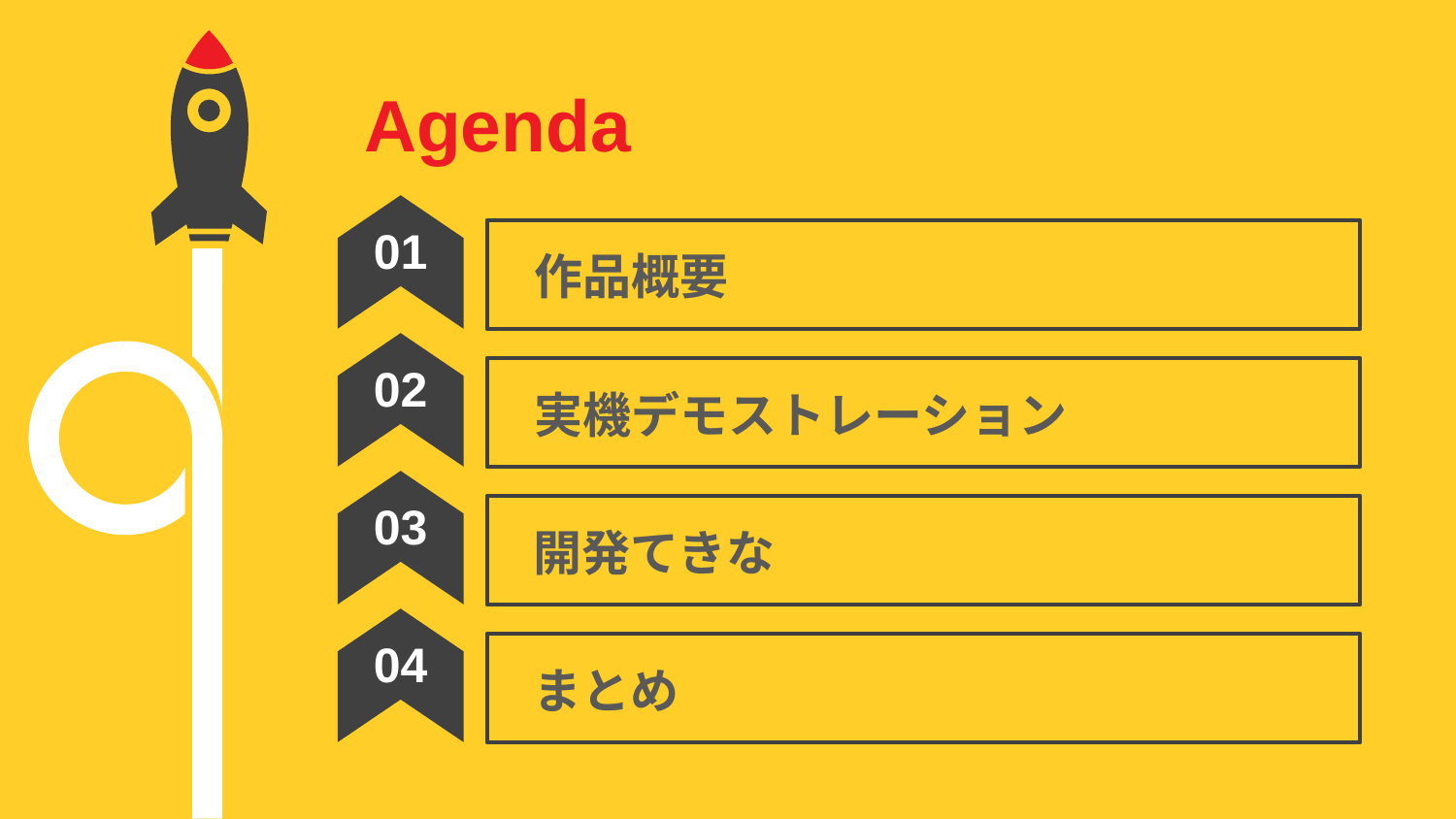

Agenda

01

作品概要

02

実機デモストレーション

03

開発てきな

04

まとめ